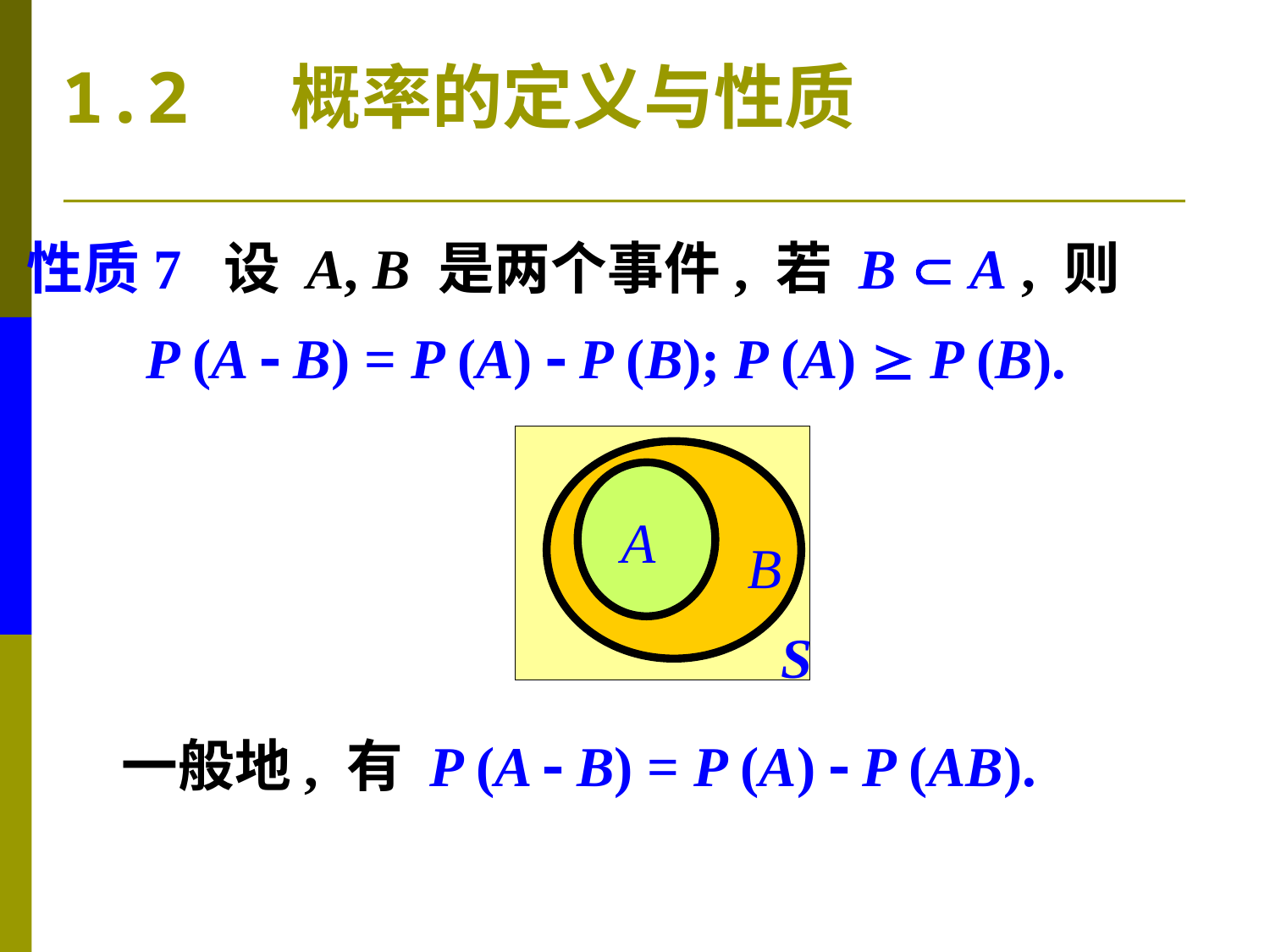

1.2  概率的定义与性质
性质7  设 A, B 是两个事件, 若 B ⊂ A , 则
P (A − B) = P (A) − P (B); P (A) ≥ P (B).

A
B
S
一般地, 有 P (A − B) = P (A) − P (AB).